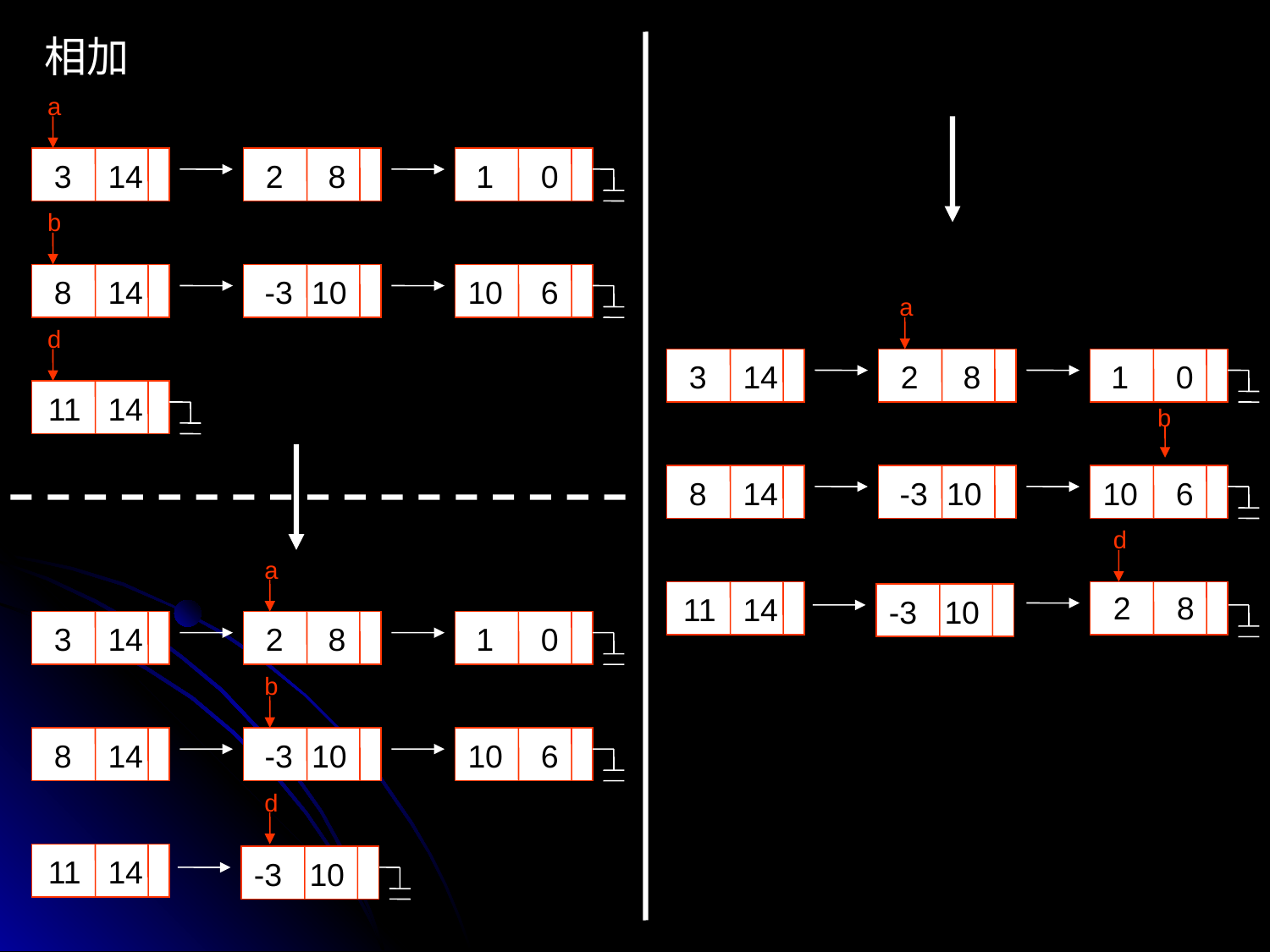

相加

a

3
14
2
8
1
0

b

8
14
-3
10
10
6

a

d

3
14
2
8
1
0

11
14

b

8
14
-3
10
10
6

d

a

2
8
11
14

-3
10

3
14
2
8
1
0

b

8
14
-3
10
10
6

d

11
14

-3
10